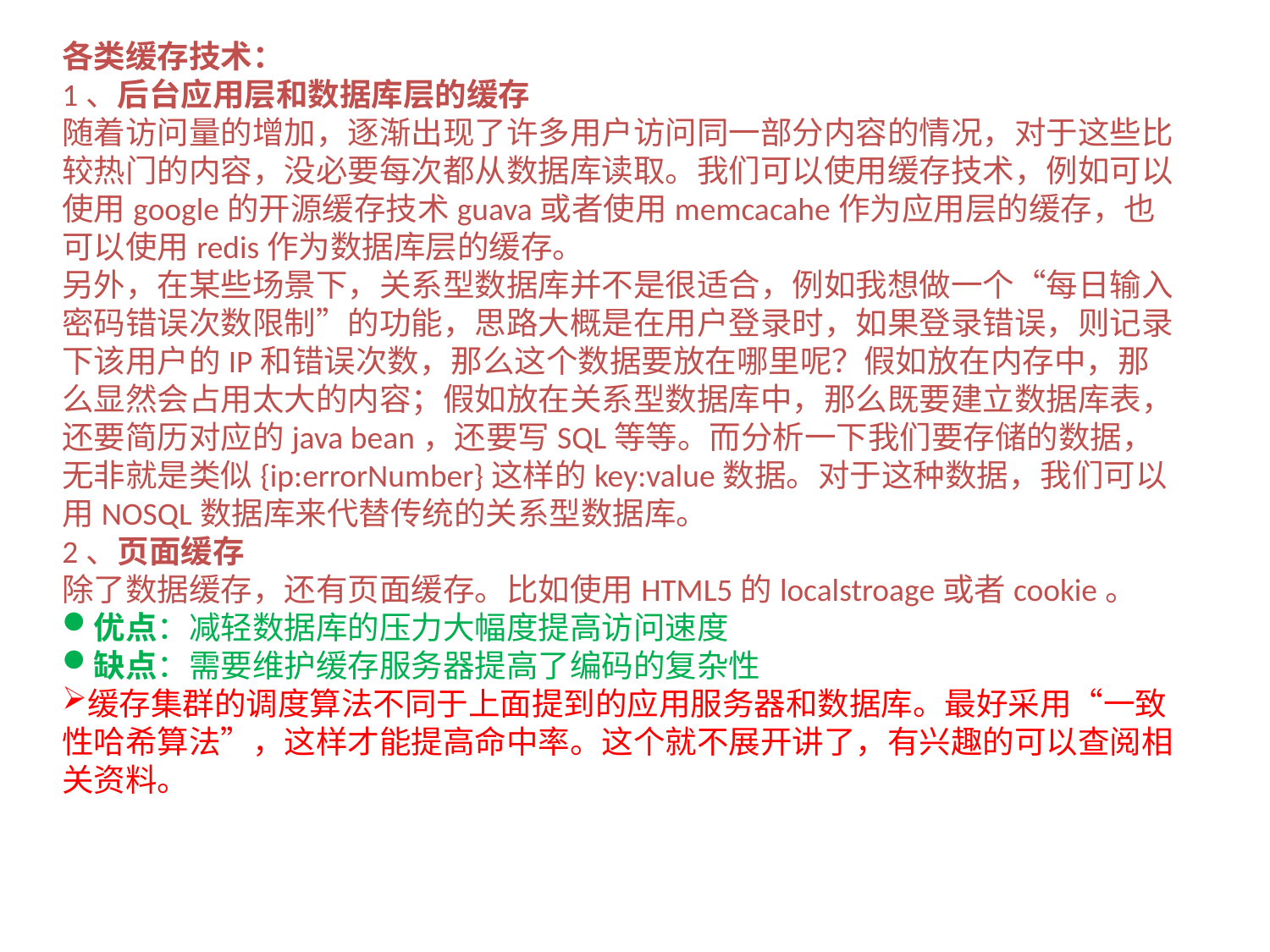

各类缓存技术：
1、后台应用层和数据库层的缓存
随着访问量的增加，逐渐出现了许多用户访问同一部分内容的情况，对于这些比较热门的内容，没必要每次都从数据库读取。我们可以使用缓存技术，例如可以使用google的开源缓存技术guava或者使用memcacahe作为应用层的缓存，也可以使用redis作为数据库层的缓存。
另外，在某些场景下，关系型数据库并不是很适合，例如我想做一个“每日输入密码错误次数限制”的功能，思路大概是在用户登录时，如果登录错误，则记录下该用户的IP和错误次数，那么这个数据要放在哪里呢？假如放在内存中，那么显然会占用太大的内容；假如放在关系型数据库中，那么既要建立数据库表，还要简历对应的java bean，还要写SQL等等。而分析一下我们要存储的数据，无非就是类似{ip:errorNumber}这样的key:value数据。对于这种数据，我们可以用NOSQL数据库来代替传统的关系型数据库。
2、页面缓存
除了数据缓存，还有页面缓存。比如使用HTML5的localstroage或者cookie。
优点：减轻数据库的压力大幅度提高访问速度
缺点：需要维护缓存服务器提高了编码的复杂性
缓存集群的调度算法不同于上面提到的应用服务器和数据库。最好采用“一致性哈希算法”，这样才能提高命中率。这个就不展开讲了，有兴趣的可以查阅相关资料。